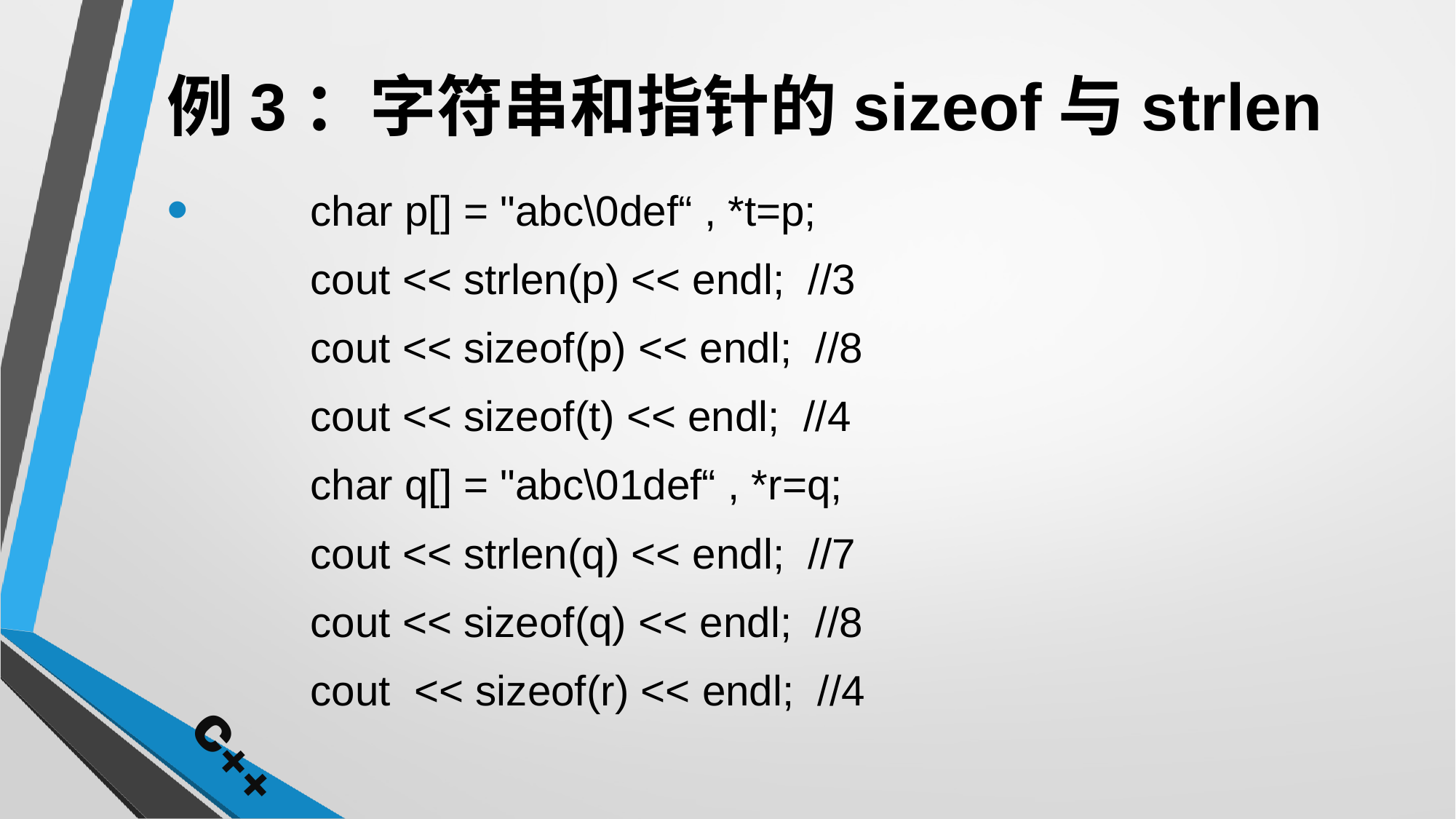

# 例3：字符串和指针的sizeof与strlen
	char p[] = "abc\0def“ , *t=p;
		cout << strlen(p) << endl;  //3
		cout << sizeof(p) << endl;  //8
		cout << sizeof(t) << endl;  //4
		char q[] = "abc\01def“ , *r=q;
		cout << strlen(q) << endl;  //7
		cout << sizeof(q) << endl;  //8
		cout  << sizeof(r) << endl;  //4